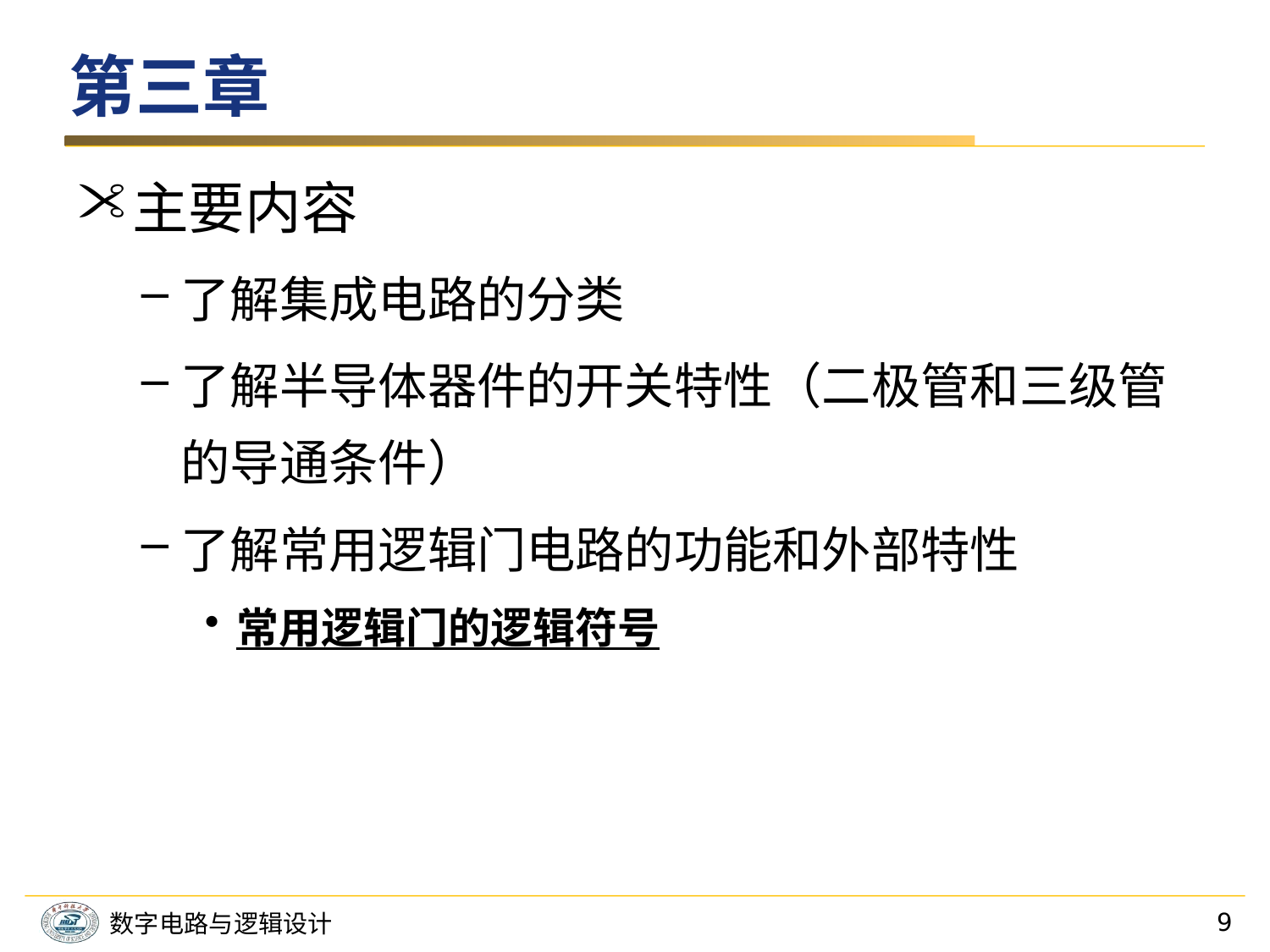

# 第三章
主要内容
了解集成电路的分类
了解半导体器件的开关特性（二极管和三级管的导通条件）
了解常用逻辑门电路的功能和外部特性
常用逻辑门的逻辑符号
9
数字电路与逻辑设计